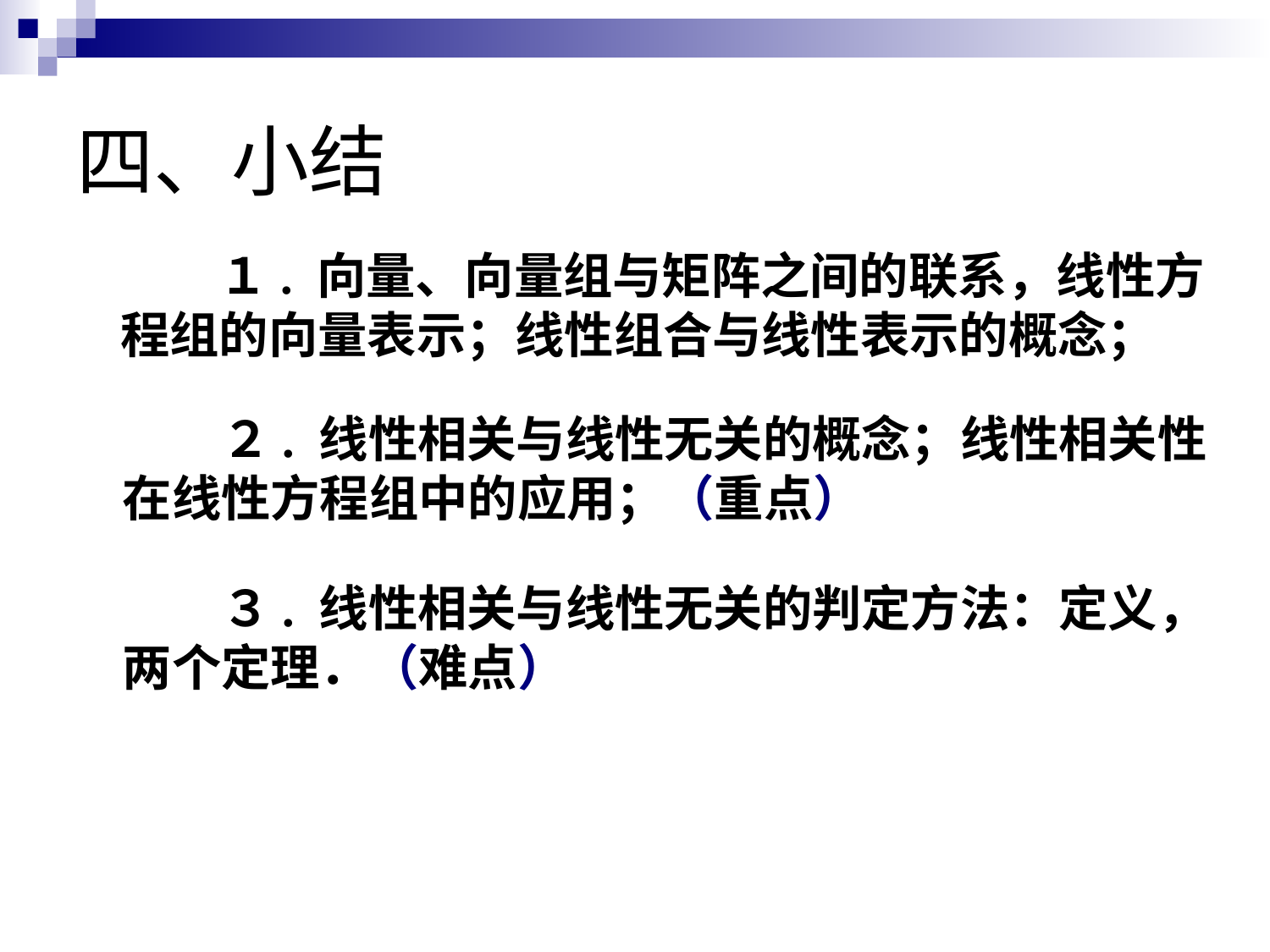

# 四、小结
　　１. 向量、向量组与矩阵之间的联系，线性方
程组的向量表示；线性组合与线性表示的概念；
　　２. 线性相关与线性无关的概念；线性相关性
在线性方程组中的应用；（重点）
　　３. 线性相关与线性无关的判定方法：定义，
两个定理．（难点）